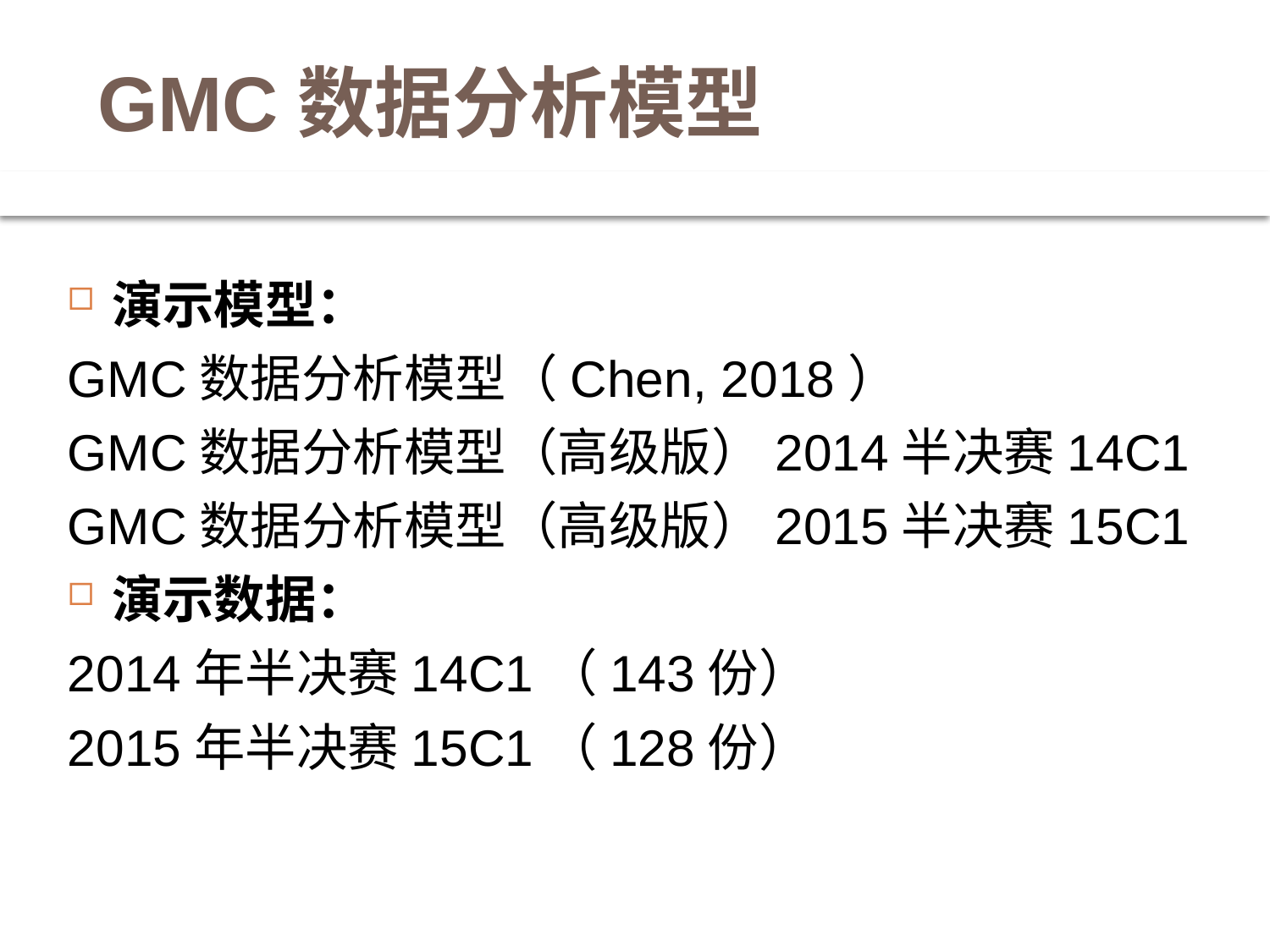

# GMC数据分析模型
演示模型：
GMC数据分析模型（Chen, 2018）
GMC数据分析模型（高级版）2014半决赛14C1
GMC数据分析模型（高级版）2015半决赛15C1
演示数据：
2014年半决赛14C1（143份）
2015年半决赛15C1（128份）